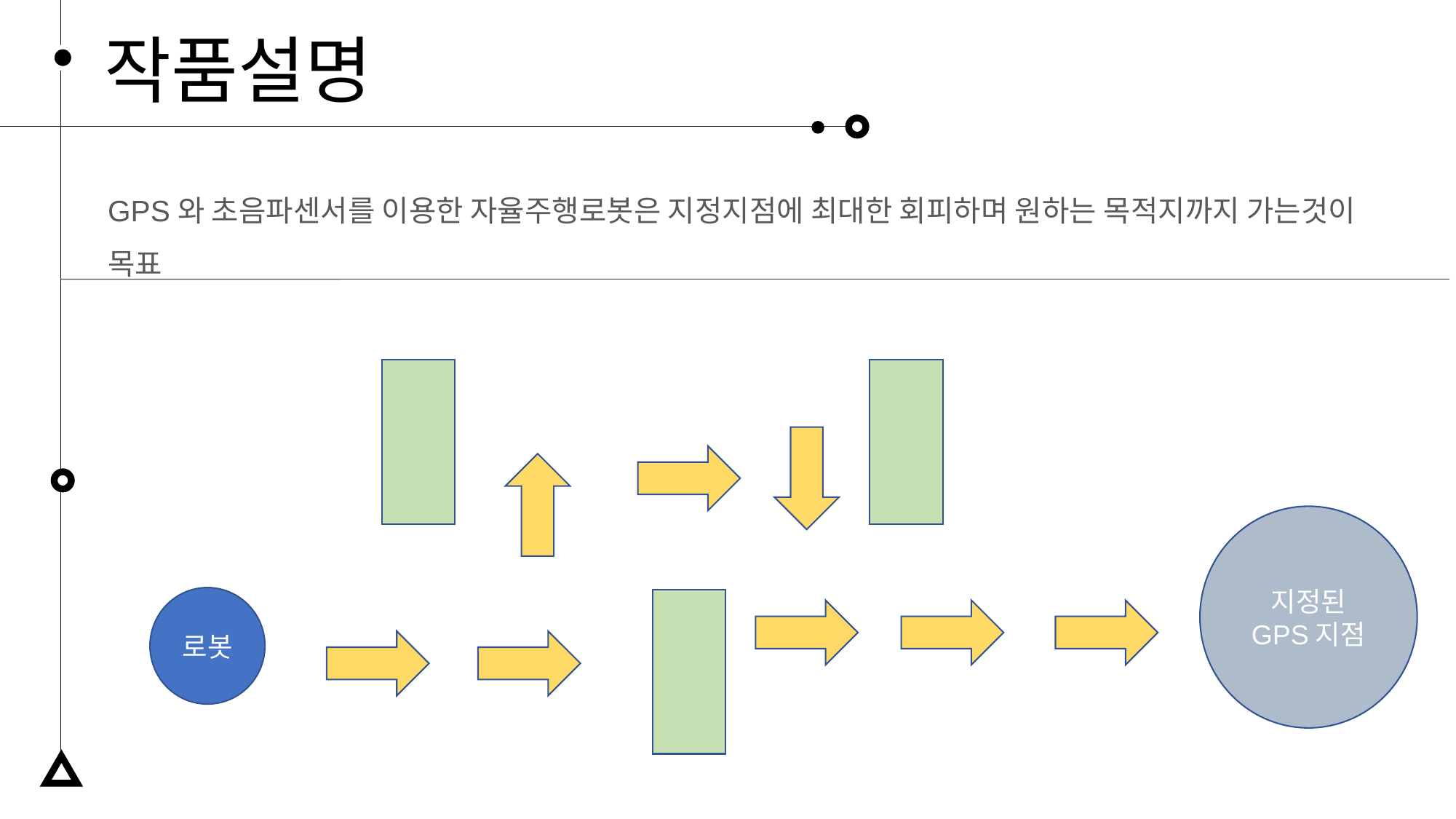

작품설명
GPS와 초음파센서를 이용한 자율주행로봇은 지정지점에 최대한 회피하며 원하는 목적지까지 가는것이 목표

지정된
GPS지점
로봇